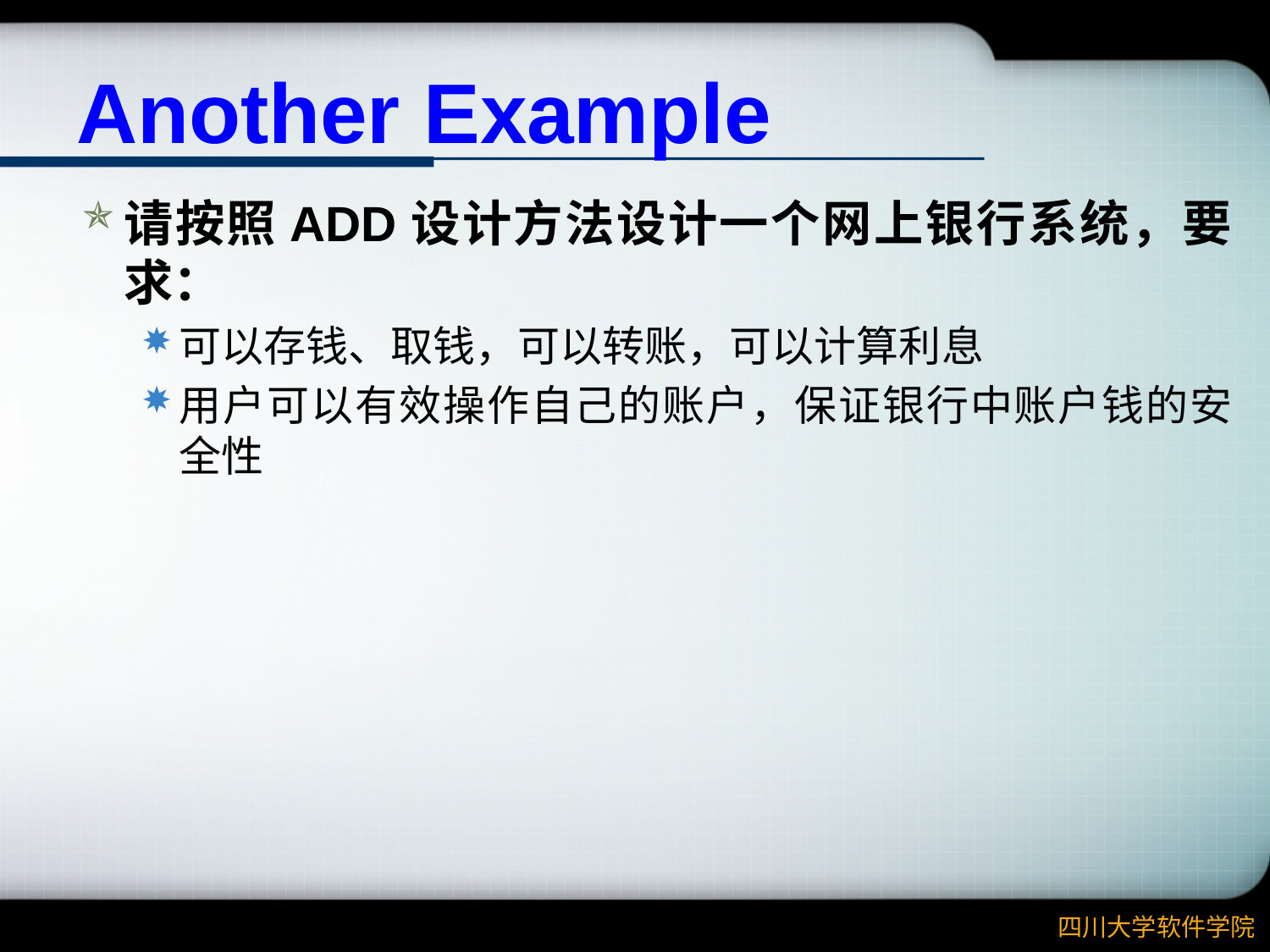

# Another Example
请按照ADD设计方法设计一个网上银行系统，要求：
可以存钱、取钱，可以转账，可以计算利息
用户可以有效操作自己的账户，保证银行中账户钱的安全性